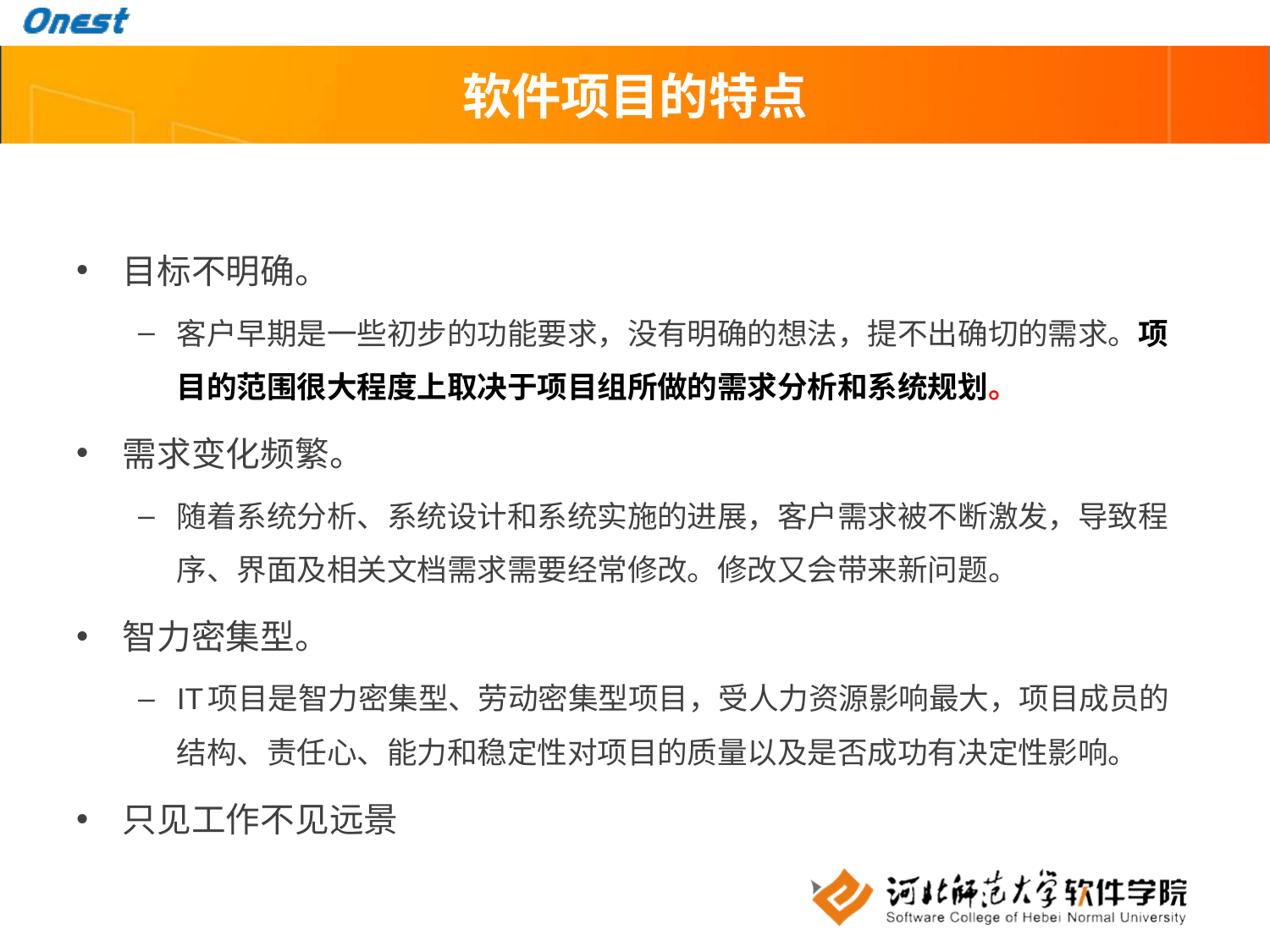

# 软件项目的特点
目标不明确。
客户早期是一些初步的功能要求，没有明确的想法，提不出确切的需求。项目的范围很大程度上取决于项目组所做的需求分析和系统规划。
需求变化频繁。
随着系统分析、系统设计和系统实施的进展，客户需求被不断激发，导致程序、界面及相关文档需求需要经常修改。修改又会带来新问题。
智力密集型。
IT项目是智力密集型、劳动密集型项目，受人力资源影响最大，项目成员的结构、责任心、能力和稳定性对项目的质量以及是否成功有决定性影响。
只见工作不见远景